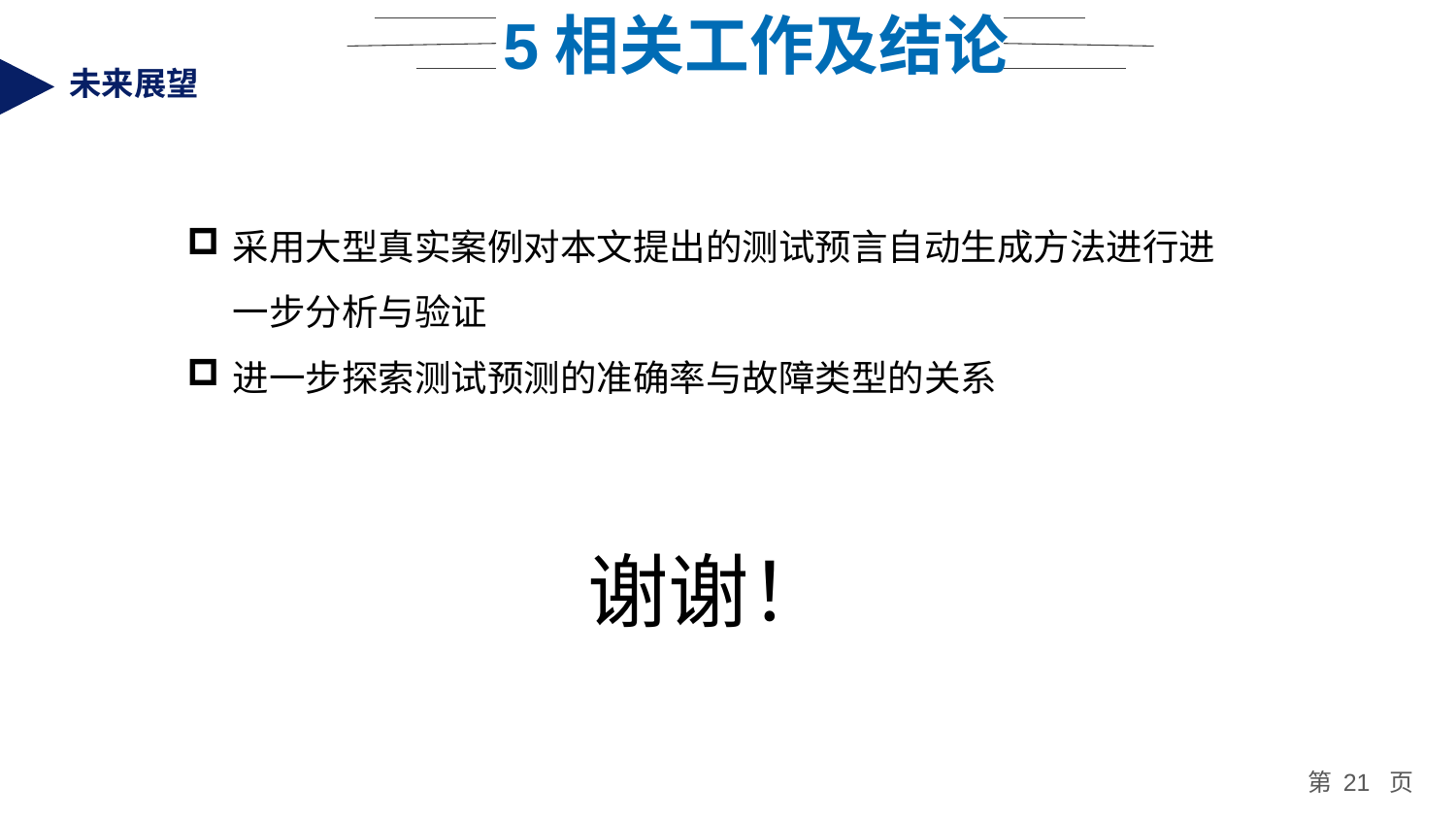

5相关工作及结论

未来展望

采用大型真实案例对本文提出的测试预言自动生成方法进行进一步分析与验证
进一步探索测试预测的准确率与故障类型的关系
谢谢！